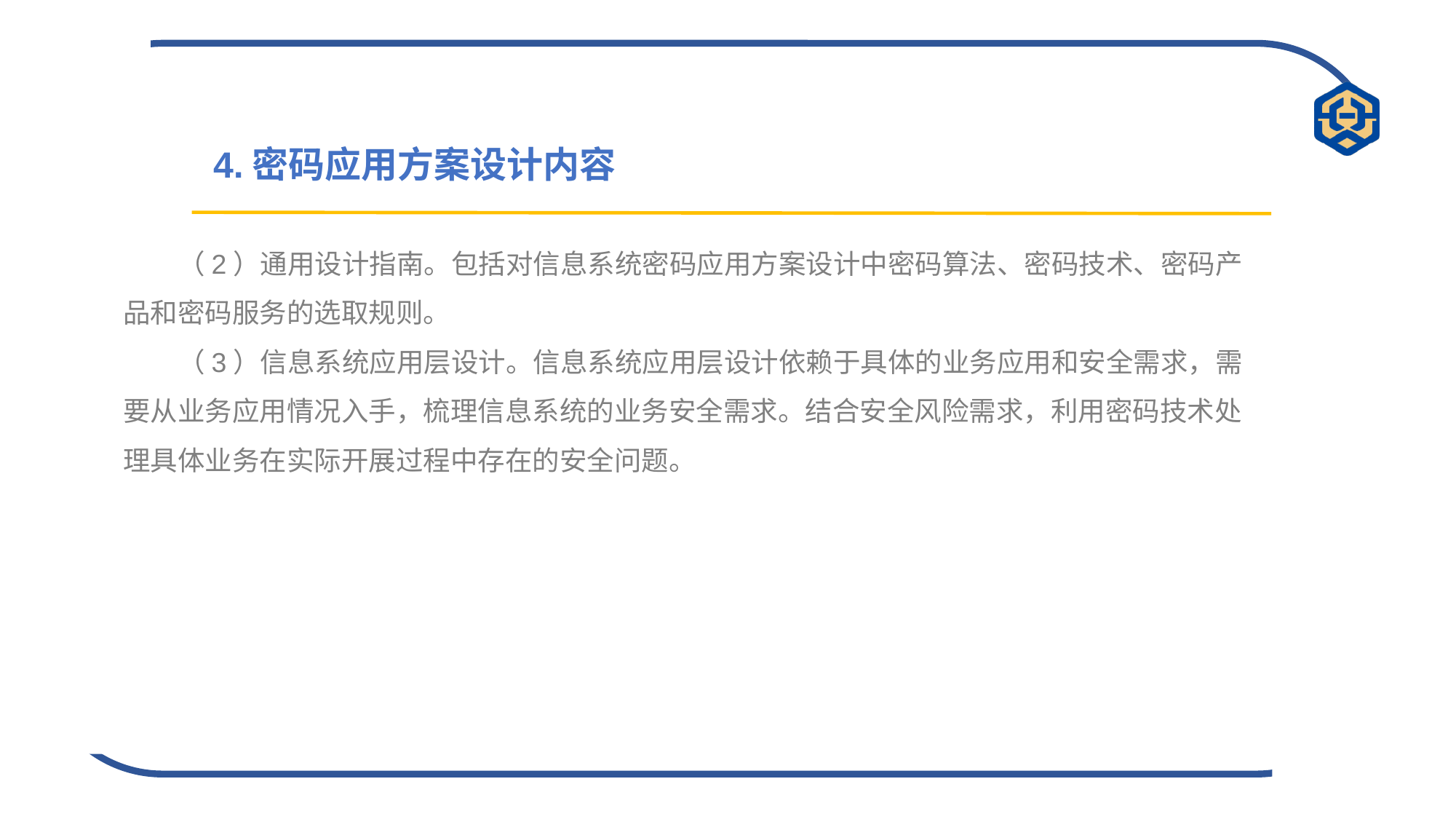

4.密码应用方案设计内容
（2）通用设计指南。包括对信息系统密码应用方案设计中密码算法、密码技术、密码产品和密码服务的选取规则。
（3）信息系统应用层设计。信息系统应用层设计依赖于具体的业务应用和安全需求，需要从业务应用情况入手，梳理信息系统的业务安全需求。结合安全风险需求，利用密码技术处理具体业务在实际开展过程中存在的安全问题。